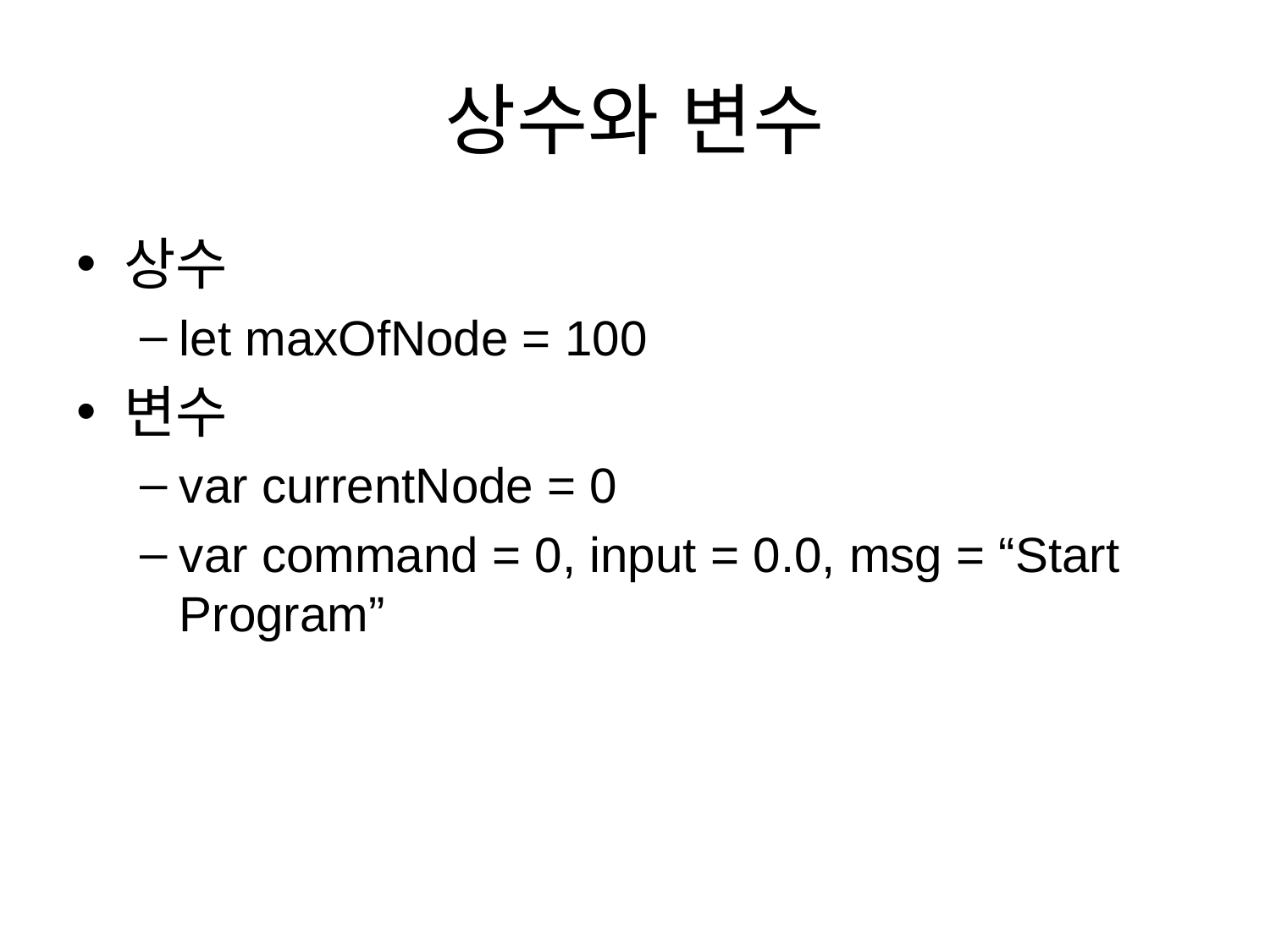

# 상수와 변수
상수
let maxOfNode = 100
변수
var currentNode = 0
var command = 0, input = 0.0, msg = “Start Program”